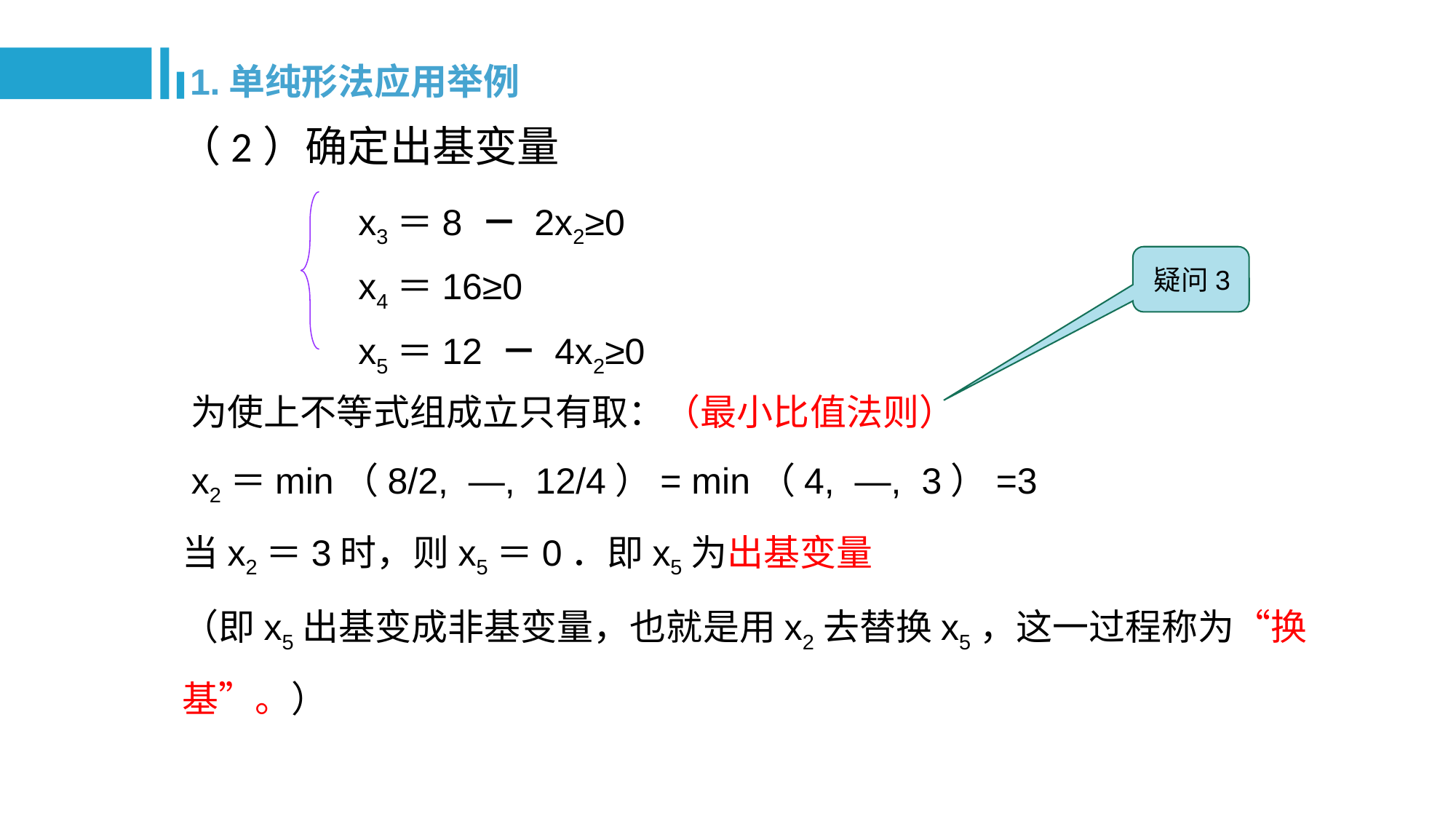

1.单纯形法应用举例

（2）确定出基变量
 x3＝8 － 2x2≥0
 x4＝16≥0
 x5＝12 － 4x2≥0

疑问3
为使上不等式组成立只有取：（最小比值法则）
x2＝min（8/2,  —,  12/4）= min（4,  —,  3）=3
# 当x2＝3时，则x5＝0．即x5为出基变量 （即x5出基变成非基变量，也就是用x2去替换x5，这一过程称为“换基”。）